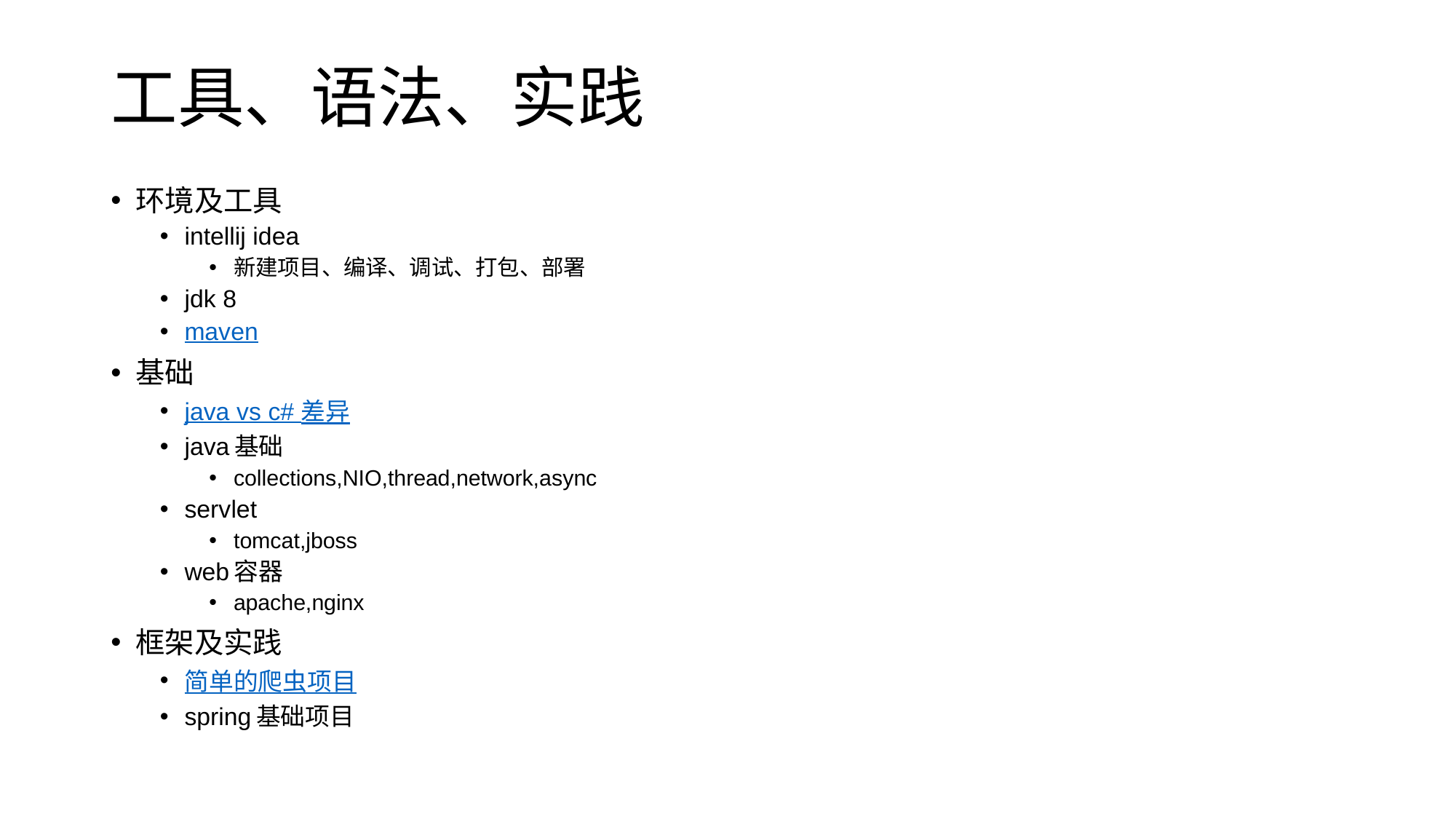

# 工具、语法、实践
环境及工具
intellij idea
新建项目、编译、调试、打包、部署
jdk 8
maven
基础
java vs c# 差异
java基础
collections,NIO,thread,network,async
servlet
tomcat,jboss
web容器
apache,nginx
框架及实践
简单的爬虫项目
spring基础项目